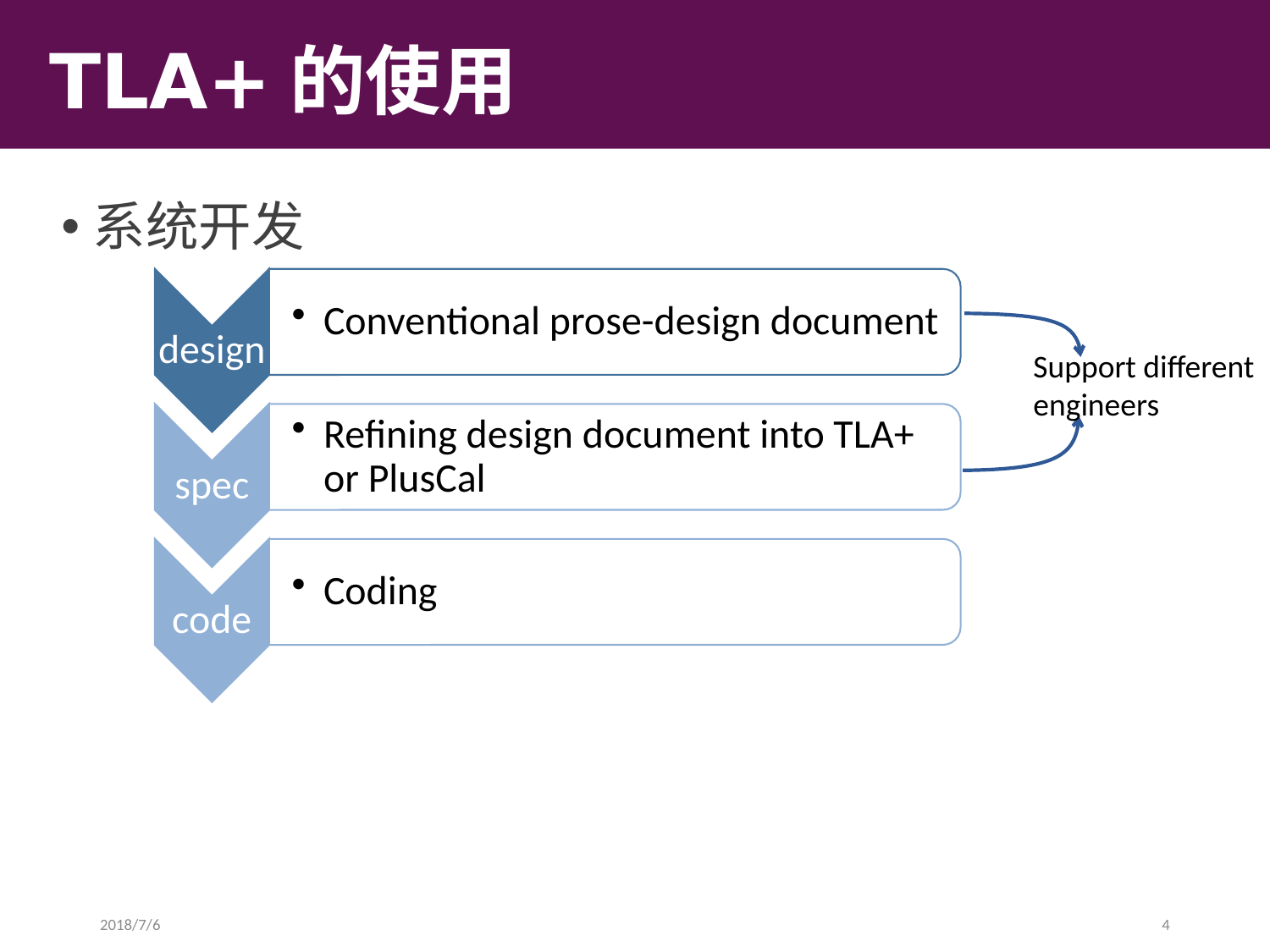

# TLA+的使用
系统开发

design
Conventional prose-design document
spec
Refining design document into TLA+ or PlusCal
code
Coding
Support different engineers

2018/7/6

4